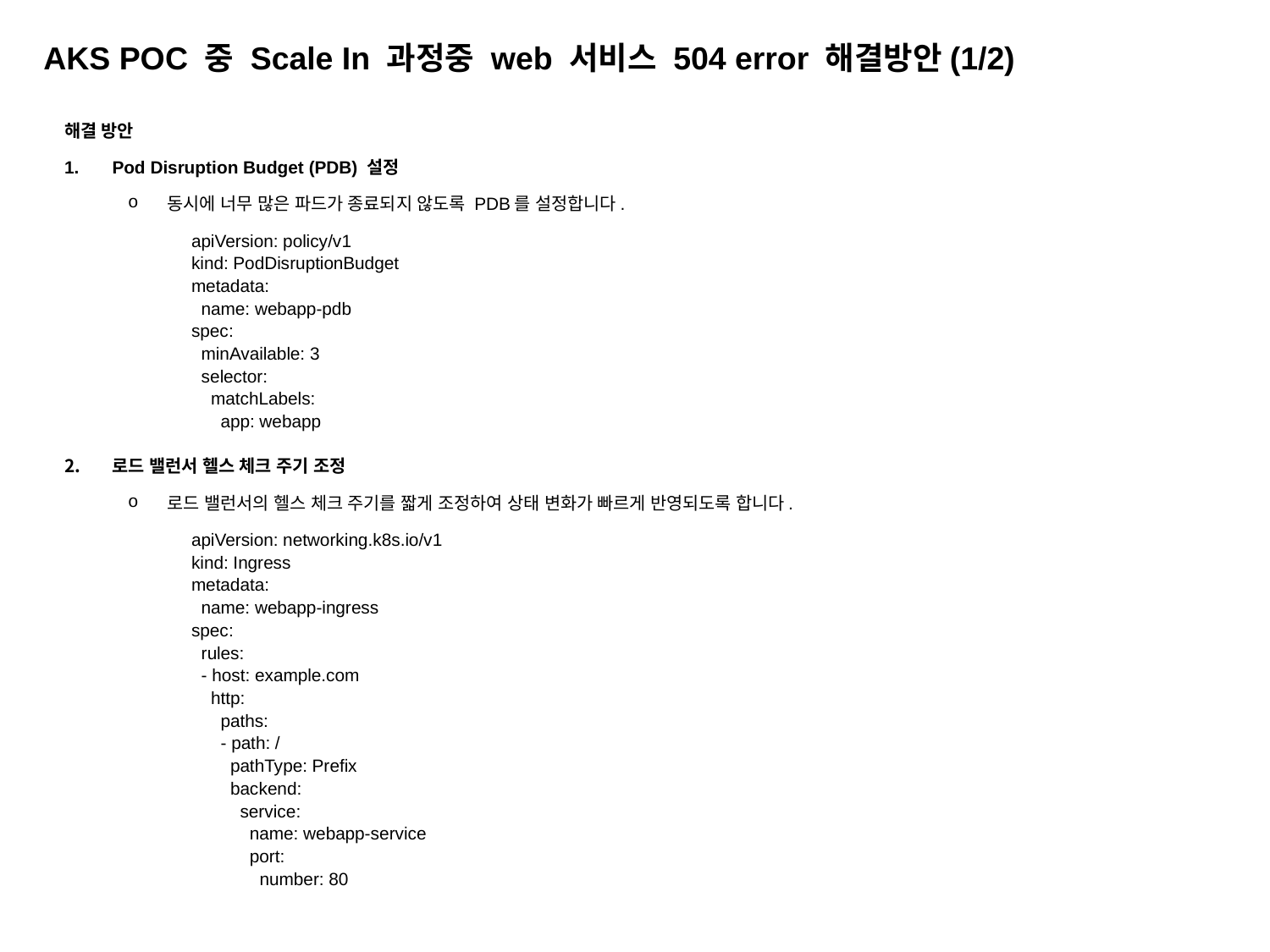

AKS POC 중 Scale In 과정중 web 서비스 504 error 해결방안(1/2)
해결 방안
Pod Disruption Budget (PDB) 설정
동시에 너무 많은 파드가 종료되지 않도록 PDB를 설정합니다.
apiVersion: policy/v1
kind: PodDisruptionBudget
metadata:
  name: webapp-pdb
spec:
  minAvailable: 3
  selector:
    matchLabels:
      app: webapp

로드 밸런서 헬스 체크 주기 조정
로드 밸런서의 헬스 체크 주기를 짧게 조정하여 상태 변화가 빠르게 반영되도록 합니다.
apiVersion: networking.k8s.io/v1
kind: Ingress
metadata:
  name: webapp-ingress
spec:
  rules:
  - host: example.com
    http:
      paths:
      - path: /
        pathType: Prefix
        backend:
          service:
            name: webapp-service
            port:
              number: 80